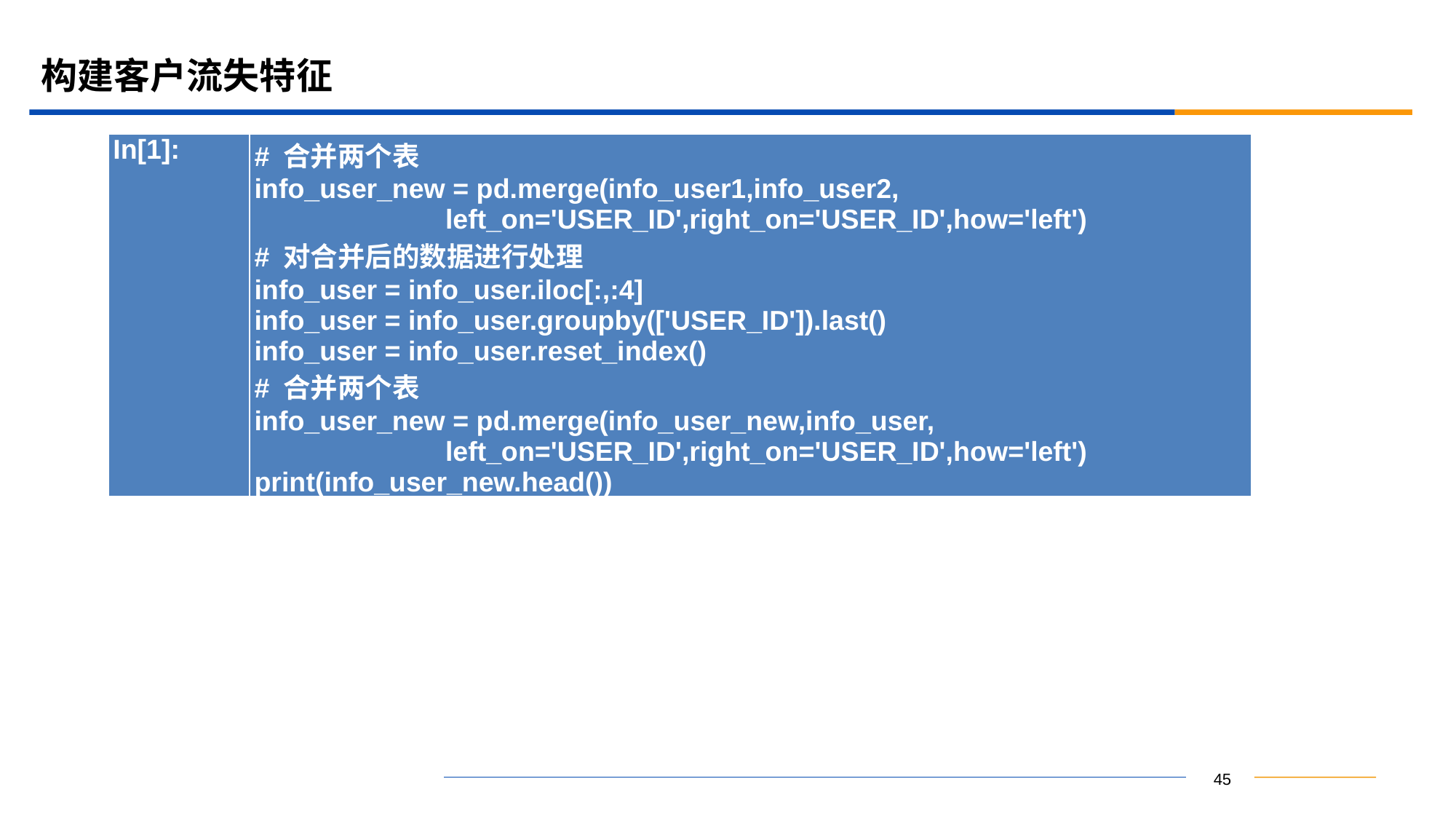

# 构建客户流失特征
| In[1]: | # 合并两个表 info\_user\_new = pd.merge(info\_user1,info\_user2, left\_on='USER\_ID',right\_on='USER\_ID',how='left') # 对合并后的数据进行处理 info\_user = info\_user.iloc[:,:4] info\_user = info\_user.groupby(['USER\_ID']).last() info\_user = info\_user.reset\_index() # 合并两个表 info\_user\_new = pd.merge(info\_user\_new,info\_user, left\_on='USER\_ID',right\_on='USER\_ID',how='left') print(info\_user\_new.head()) |
| --- | --- |